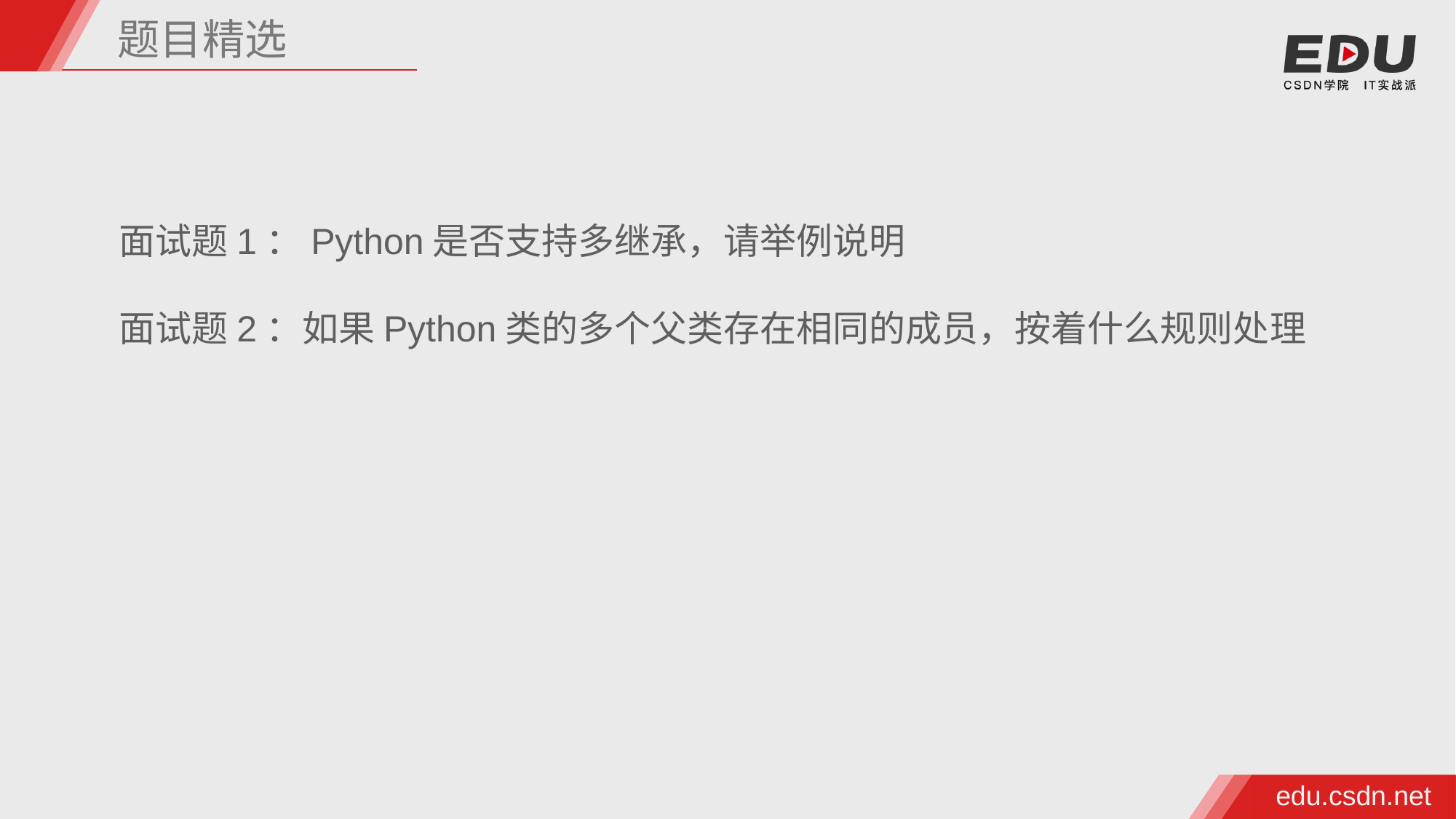

题目精选
面试题1：Python是否支持多继承，请举例说明
面试题2：如果Python类的多个父类存在相同的成员，按着什么规则处理
edu.csdn.net